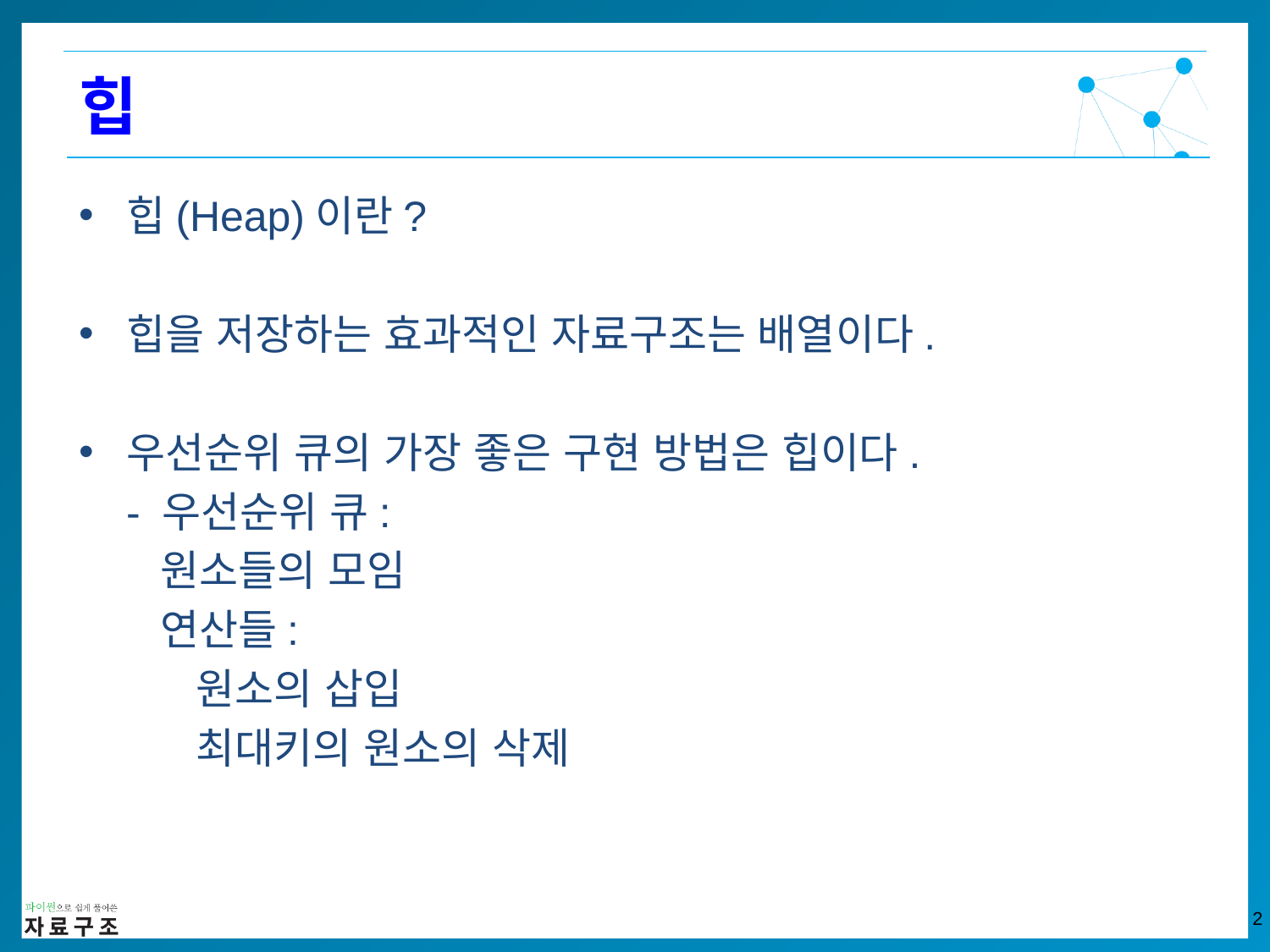

힙
힙(Heap)이란?

힙을 저장하는 효과적인 자료구조는 배열이다.

우선순위 큐의 가장 좋은 구현 방법은 힙이다.
    - 우선순위 큐:
      원소들의 모임
      연산들:
         원소의 삽입
         최대키의 원소의 삭제